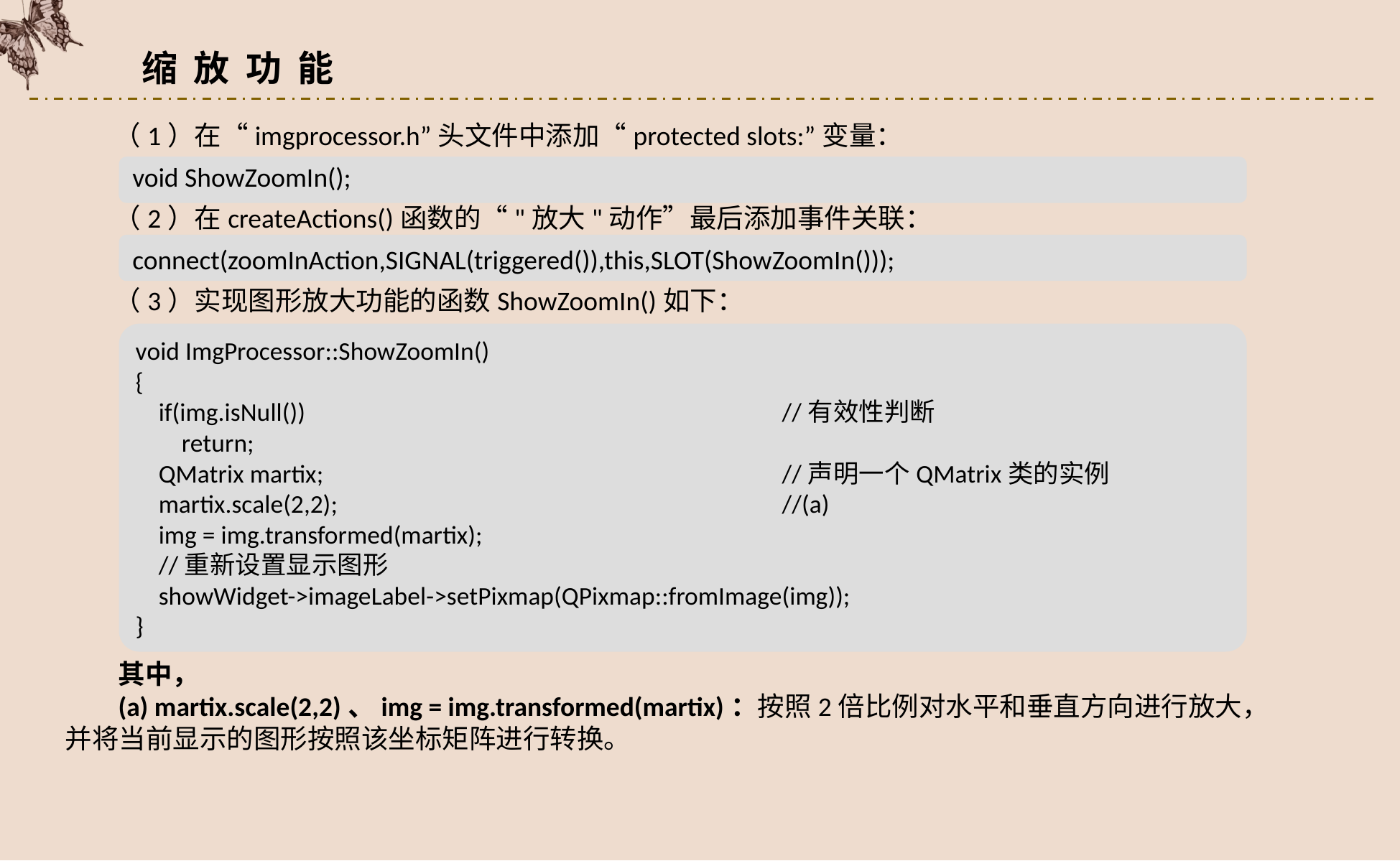

缩  放  功  能
（1）在“imgprocessor.h”头文件中添加“protected slots:”变量：
   void ShowZoomIn();
（2）在createActions()函数的“"放大"动作”最后添加事件关联：
   connect(zoomInAction,SIGNAL(triggered()),this,SLOT(ShowZoomIn()));
（3）实现图形放大功能的函数ShowZoomIn()如下：

void ImgProcessor::ShowZoomIn()
{
    if(img.isNull())					//有效性判断
        return;
    QMatrix martix;					//声明一个QMatrix类的实例
    martix.scale(2,2);					//(a)
    img = img.transformed(martix);
    //重新设置显示图形
    showWidget->imageLabel->setPixmap(QPixmap::fromImage(img));
}
其中，
(a) martix.scale(2,2)、img = img.transformed(martix)：按照2倍比例对水平和垂直方向进行放大，并将当前显示的图形按照该坐标矩阵进行转换。